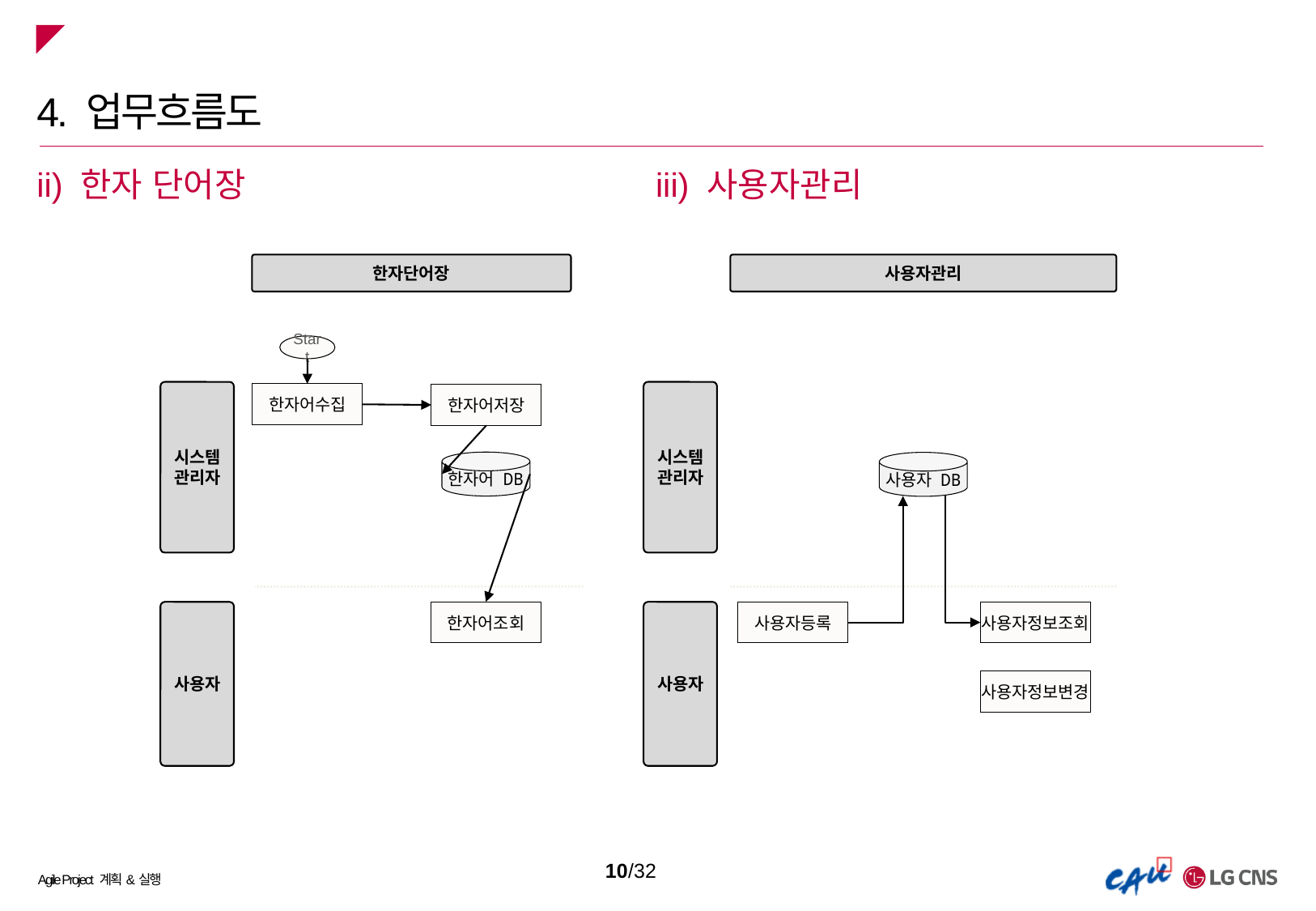

4. 업무흐름도
ii) 한자 단어장
iii) 사용자관리
한자단어장
사용자관리
Start
시스템
관리자
시스템
관리자
한자어수집
한자어저장
한자어 DB
사용자 DB

사용자
한자어조회
사용자
사용자등록
사용자정보조회
사용자정보변경